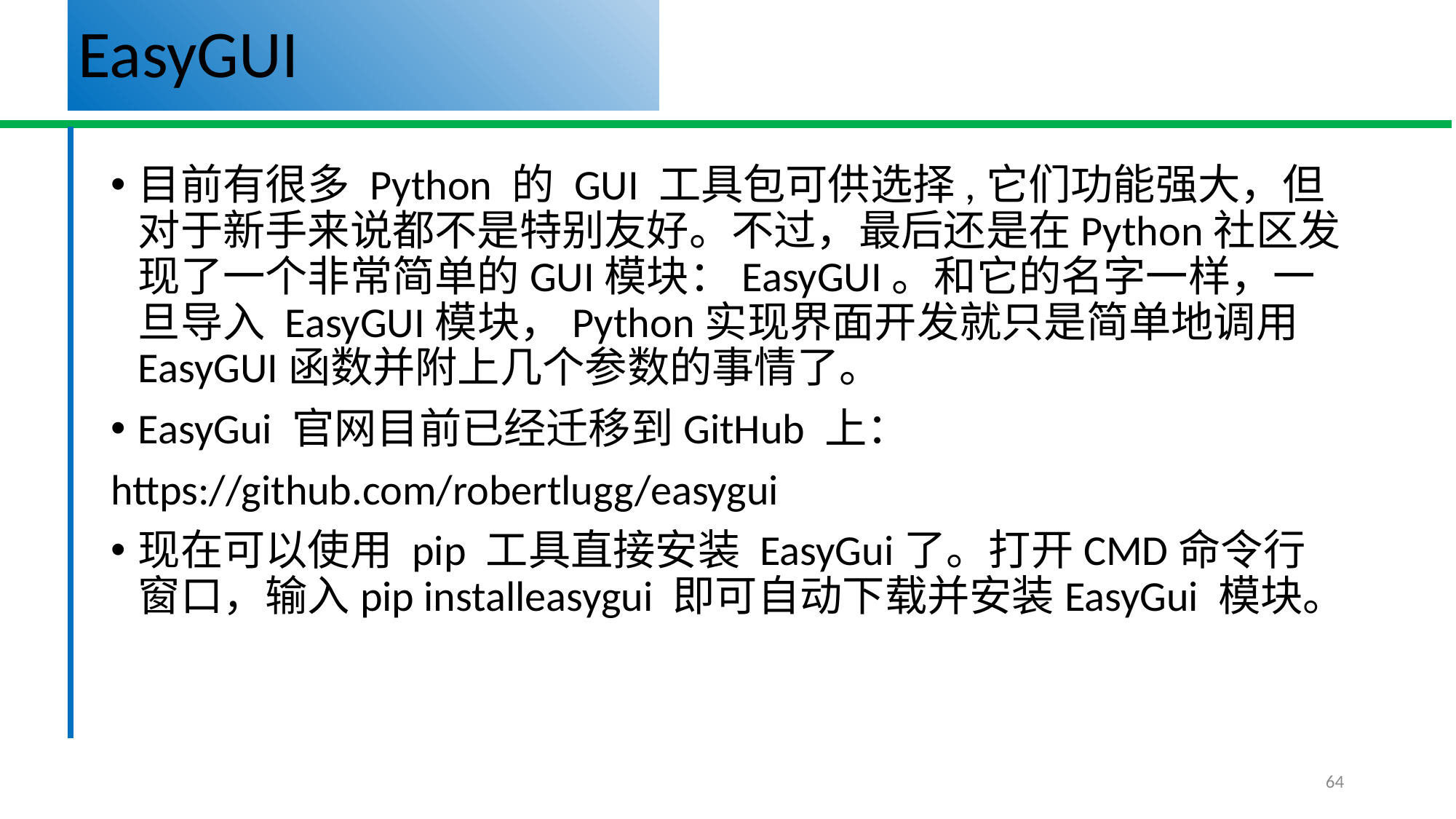

# EasyGUI
目前有很多 Python 的 GUI 工具包可供选择,它们功能强大，但对于新手来说都不是特别友好。不过，最后还是在Python社区发现了一个非常简单的GUI模块：EasyGUI。和它的名字一样，一旦导入 EasyGUI模块，Python实现界面开发就只是简单地调用 EasyGUI函数并附上几个参数的事情了。
EasyGui 官网目前已经迁移到GitHub 上：
https://github.com/robertlugg/easygui
现在可以使用 pip 工具直接安装 EasyGui了。打开CMD命令行窗口，输入pip installeasygui 即可自动下载并安装EasyGui 模块。

64